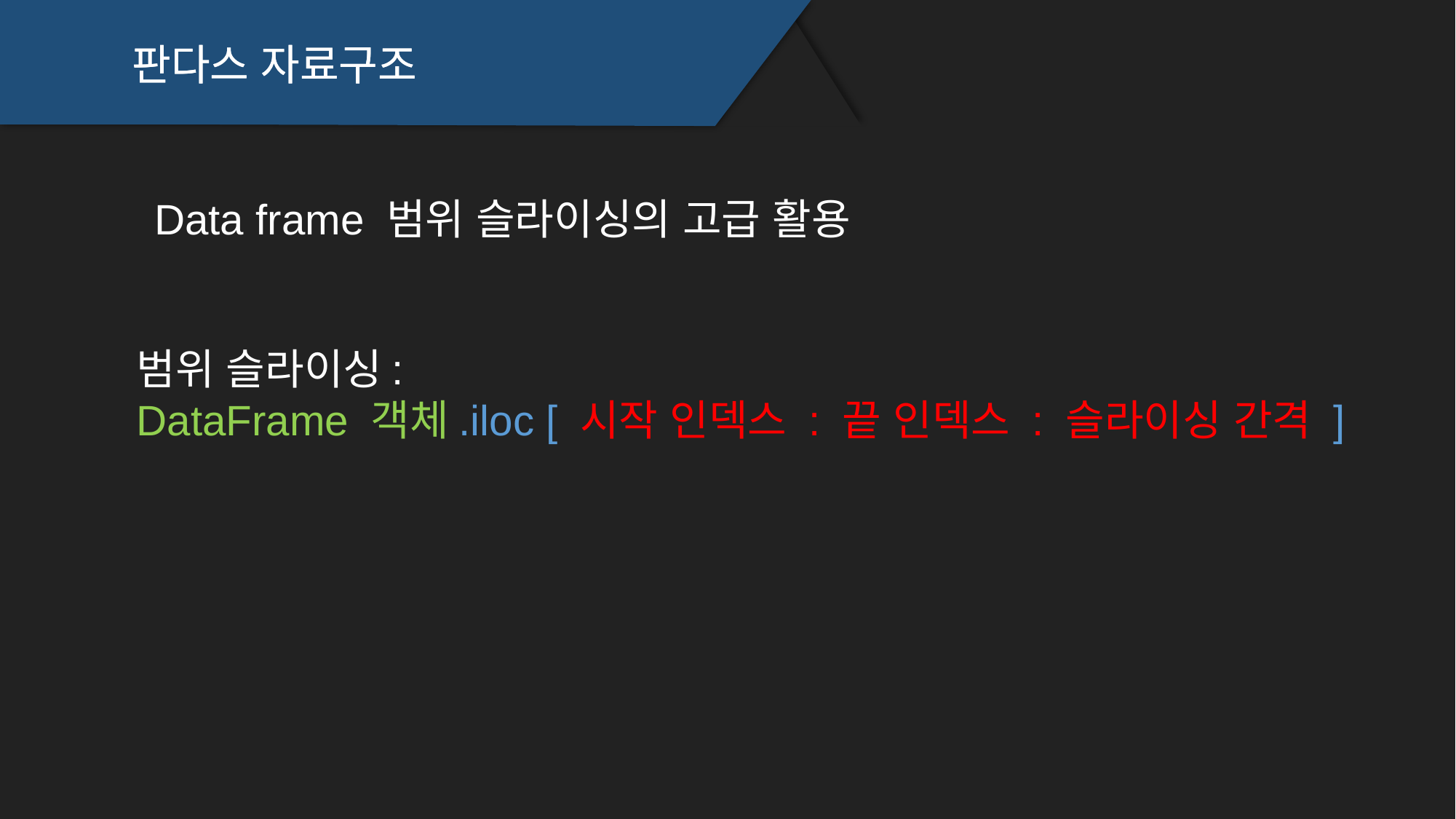

판다스 자료구조
판다스 자료구조
Data frame 범위 슬라이싱의 고급 활용
범위 슬라이싱:
DataFrame 객체.iloc [ 시작 인덱스 : 끝 인덱스 : 슬라이싱 간격 ]